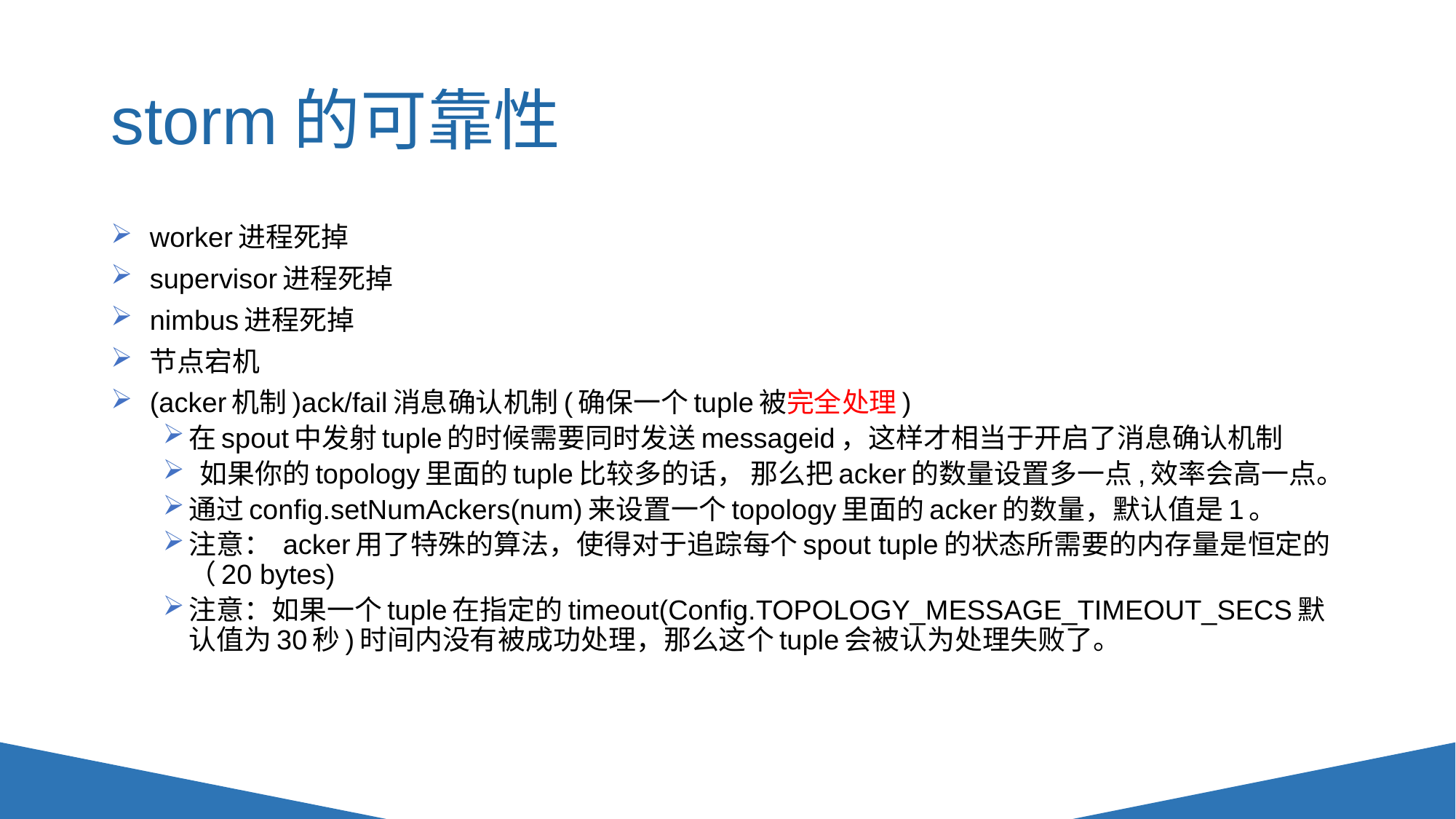

# storm的可靠性
worker进程死掉
supervisor进程死掉
nimbus进程死掉
节点宕机
(acker机制)ack/fail消息确认机制(确保一个tuple被完全处理)
在spout中发射tuple的时候需要同时发送messageid，这样才相当于开启了消息确认机制
 如果你的topology里面的tuple比较多的话， 那么把acker的数量设置多一点,效率会高一点。
通过config.setNumAckers(num)来设置一个topology里面的acker的数量，默认值是1。
注意： acker用了特殊的算法，使得对于追踪每个spout tuple的状态所需要的内存量是恒定的（20 bytes)
注意：如果一个tuple在指定的timeout(Config.TOPOLOGY_MESSAGE_TIMEOUT_SECS默认值为30秒)时间内没有被成功处理，那么这个tuple会被认为处理失败了。